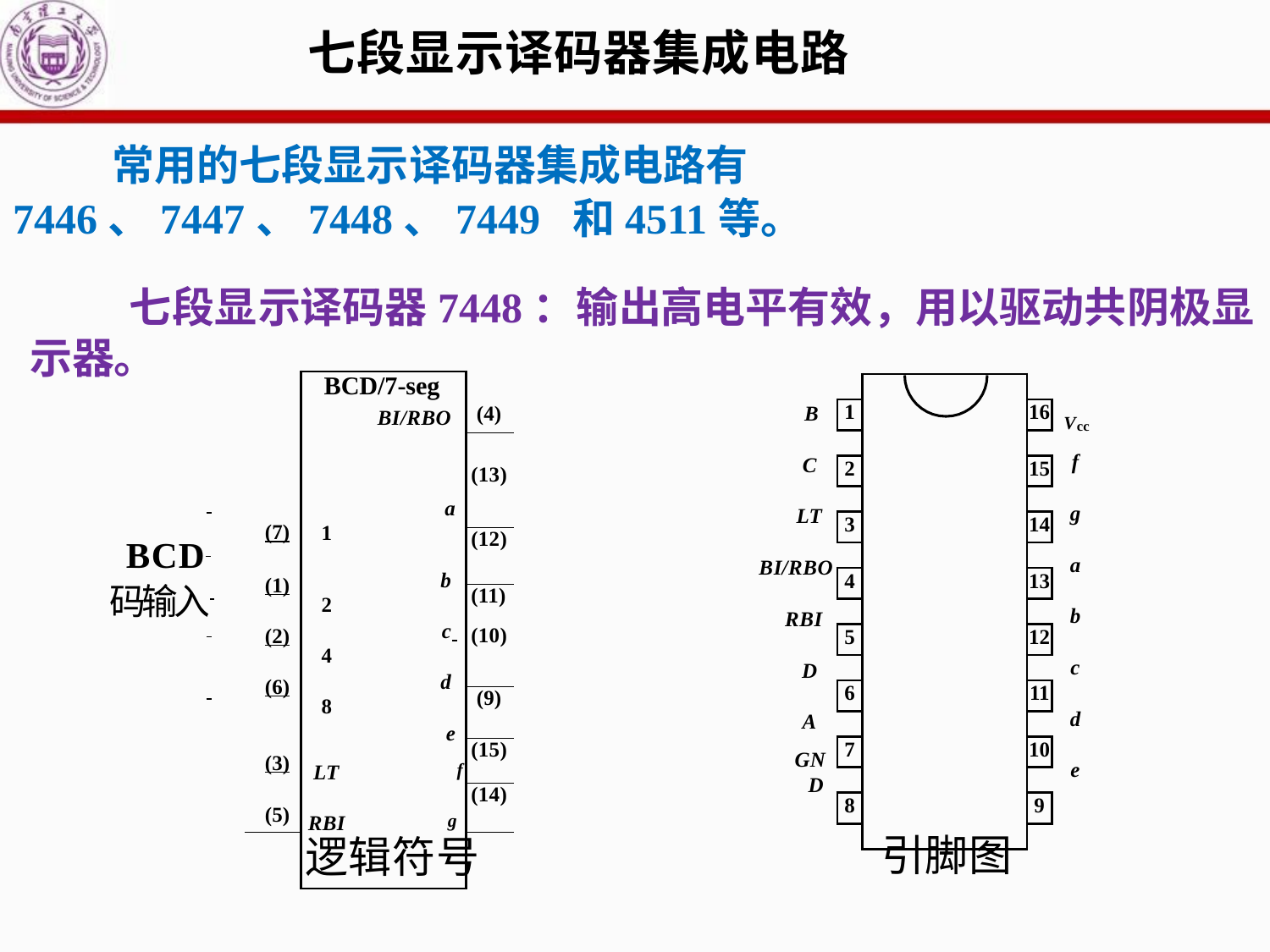

# 七段显示译码器集成电路
常用的七段显示译码器集成电路有7446、7447、7448、7449  和4511等。
七段显示译码器7448：输出高电平有效，用以驱动共阴极显示器。
|  | BCD/7-seg BI/RBO | (4) |
| --- | --- | --- |
|  |  | (13) |
| (7) | a 1 |  |
|  |  | (12) |
| (1) | b 2 |  |
|  |  | (11) (10) |
| (2) | c 4 |  |
| (6) | d 8 |  |
|  |  | (9) |
|  | e |  |
|  |  | (15) |
| (3) | LT f |  |
|  |  | (14) |
| (5) | RBI g |  |
|  |  |  |
|  |  |  |
| --- | --- | --- |
| 1 |  | 16 |
|  |  |  |
| 2 |  | 15 |
|  |  |  |
| 3 |  | 14 |
|  |  |  |
| 4 |  | 13 |
|  |  |  |
| 5 |  | 12 |
|  |  |  |
| 6 |  | 11 |
|  |  |  |
| 7 |  | 10 |
|  |  |  |
| 8 |  | 9 |
|  |  |  |

B
Vcc
f
C

g
LT
BCD
a
BI/RBO
码输入
b
RBI

c
D

d
A
GN  D
e
引脚图
逻辑符号